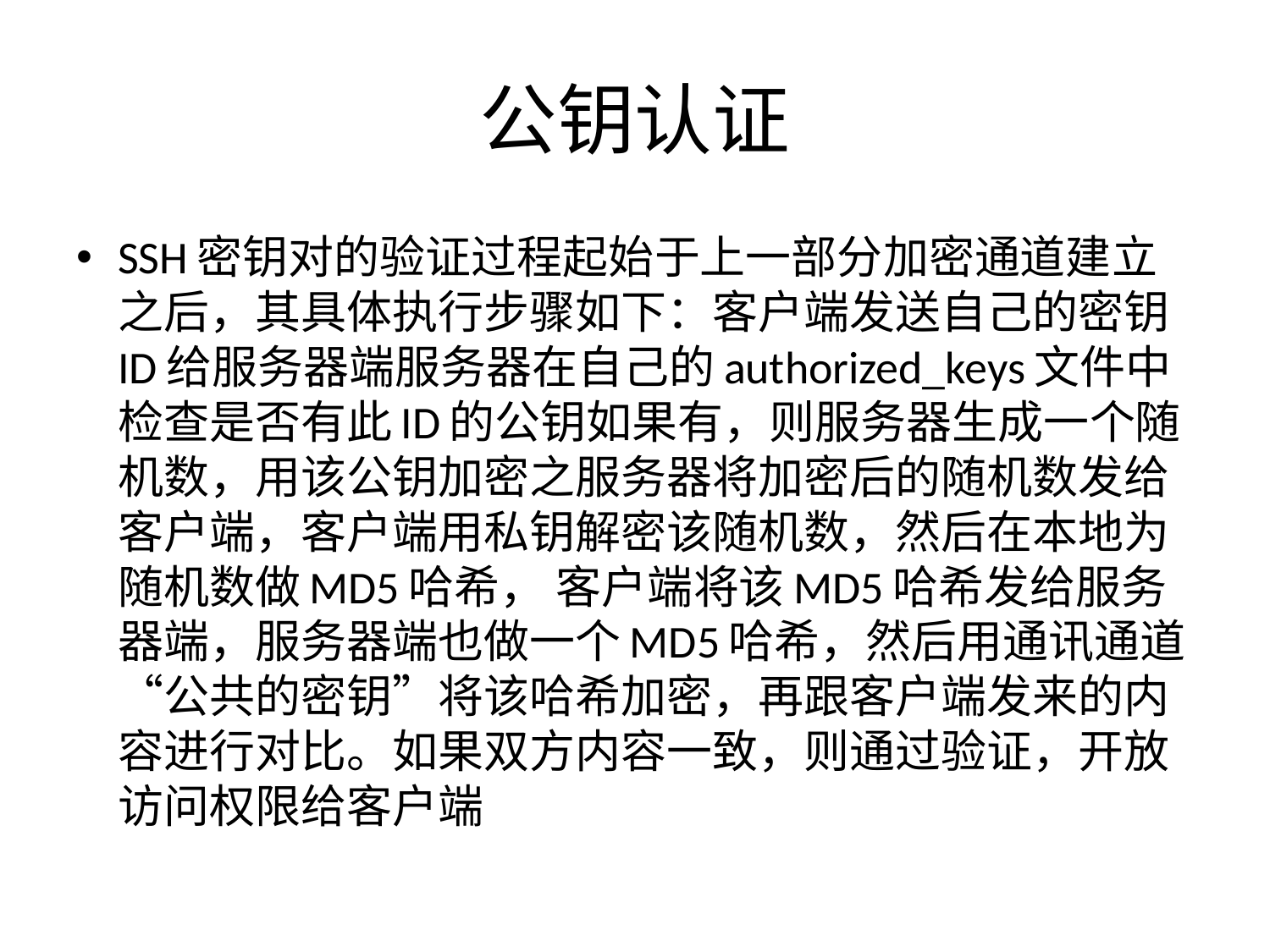

# 公钥认证
SSH密钥对的验证过程起始于上一部分加密通道建立之后，其具体执行步骤如下：客户端发送自己的密钥ID给服务器端服务器在自己的authorized_keys文件中检查是否有此ID的公钥如果有，则服务器生成一个随机数，用该公钥加密之服务器将加密后的随机数发给客户端，客户端用私钥解密该随机数，然后在本地为随机数做MD5哈希， 客户端将该MD5哈希发给服务器端，服务器端也做一个MD5哈希，然后用通讯通道“公共的密钥”将该哈希加密，再跟客户端发来的内容进行对比。如果双方内容一致，则通过验证，开放访问权限给客户端